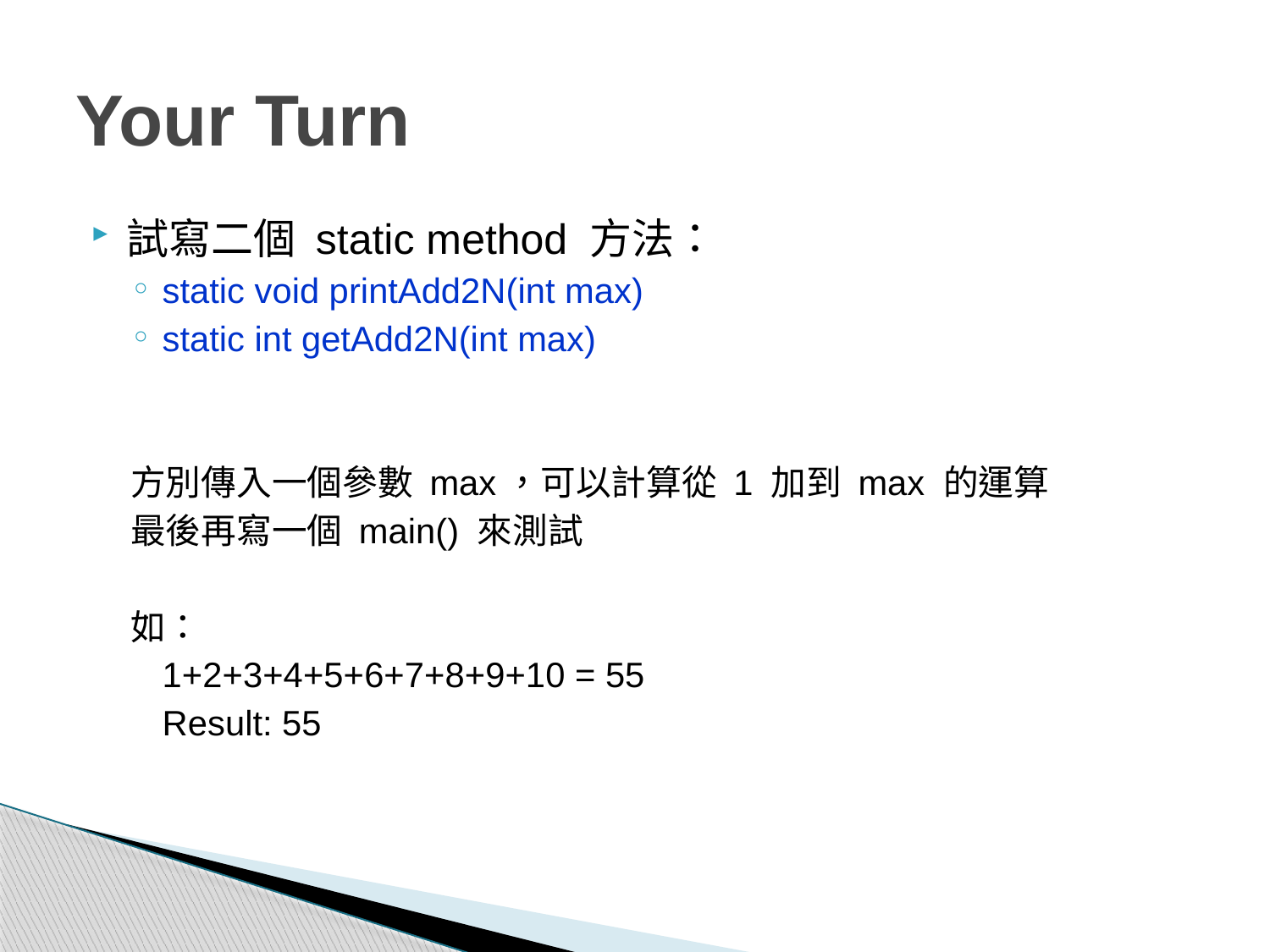

# Your Turn
試寫二個 static method 方法：
static void printAdd2N(int max)
static int getAdd2N(int max)

方別傳入一個參數 max，可以計算從 1 加到 max 的運算
最後再寫一個 main() 來測試

如：
	1+2+3+4+5+6+7+8+9+10 = 55
	Result: 55